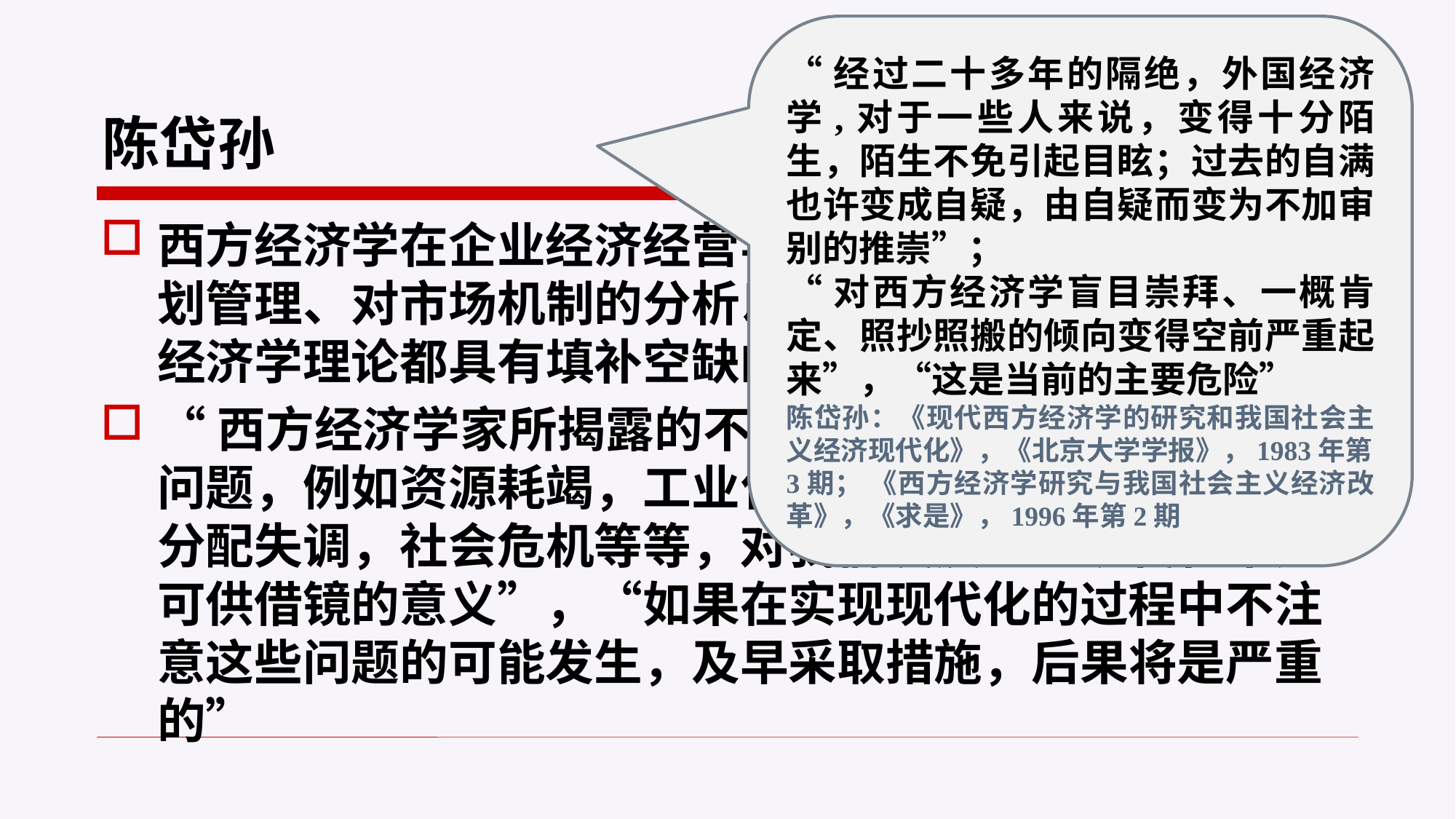

“经过二十多年的隔绝，外国经济学,对于一些人来说，变得十分陌生，陌生不免引起目眩；过去的自满也许变成自疑，由自疑而变为不加审别的推崇”；
“对西方经济学盲目崇拜、一概肯定、照抄照搬的倾向变得空前严重起来”，“这是当前的主要危险”
陈岱孙：《现代西方经济学的研究和我国社会主义经济现代化》，《北京大学学报》，1983年第3期； 《西方经济学研究与我国社会主义经济改革》，《求是》，1996年第2期
# 陈岱孙
西方经济学在企业经济经营与管理、国民经济的综合计划管理、对市场机制的分析以及数学分析方法对我们的经济学理论都具有填补空缺的作用；
“西方经济学家所揭露的不少现实的社会经济的缺陷和问题，例如资源耗竭，工业化和环境污染，生态平衡，分配失调，社会危机等等，对我们发展经济现代化不无可供借镜的意义”，“如果在实现现代化的过程中不注意这些问题的可能发生，及早采取措施，后果将是严重的”